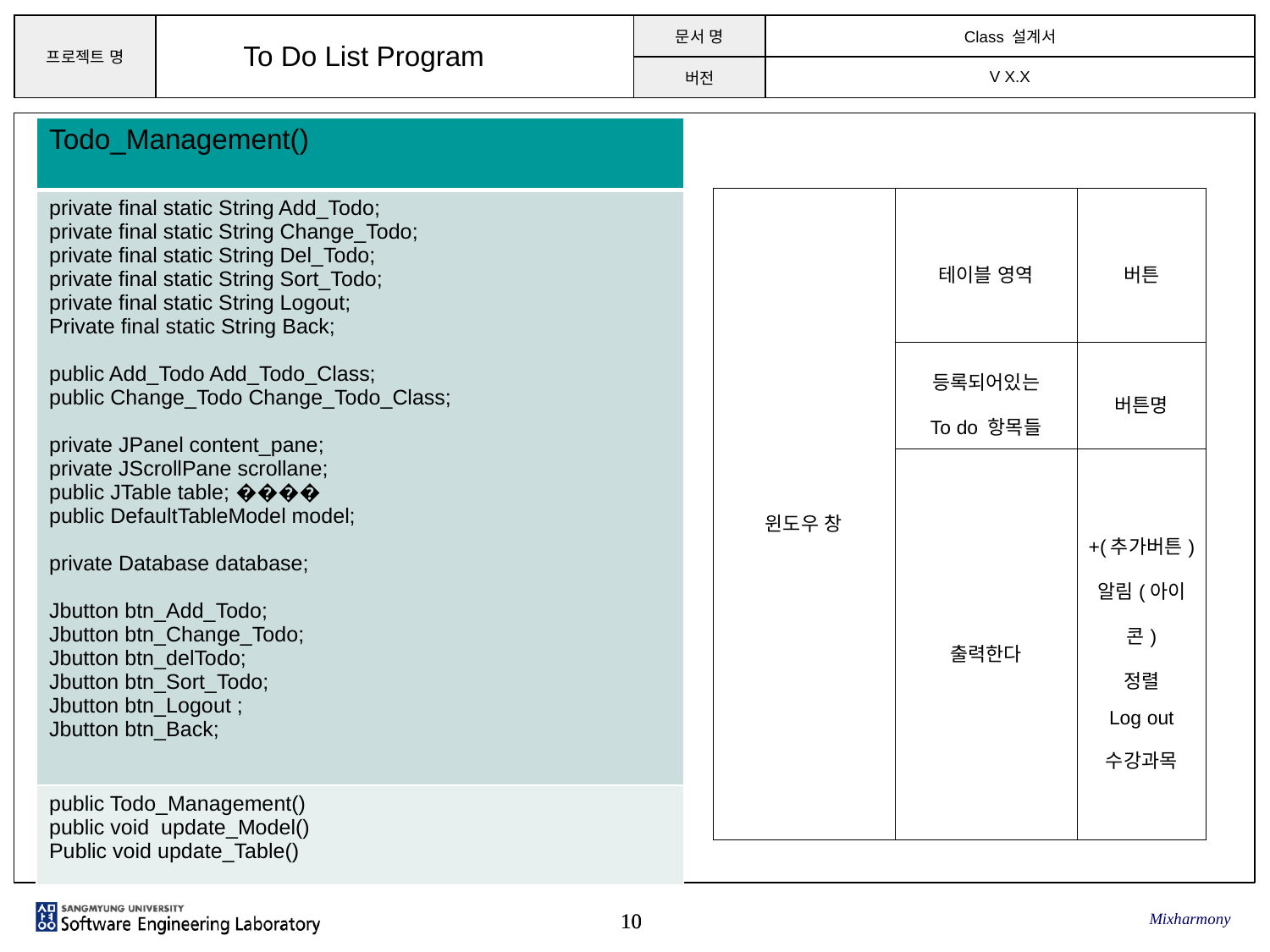

To Do List Program
| Todo\_Management() |
| --- |
| private final static String Add\_Todo; private final static String Change\_Todo; private final static String Del\_Todo; private final static String Sort\_Todo; private final static String Logout; Private final static String Back; public Add\_Todo Add\_Todo\_Class; public Change\_Todo Change\_Todo\_Class; private JPanel content\_pane; private JScrollPane scrollane; public JTable table; ���� public DefaultTableModel model; private Database database; Jbutton btn\_Add\_Todo; Jbutton btn\_Change\_Todo; Jbutton btn\_delTodo; Jbutton btn\_Sort\_Todo; Jbutton btn\_Logout ; Jbutton btn\_Back; |
| public Todo\_Management() public void update\_Model() Public void update\_Table() |
| 윈도우 창 | 테이블 영역 | 버튼 |
| --- | --- | --- |
|  | 등록되어있는 To do 항목들 | 버튼명 |
|  | 출력한다 | +(추가버튼) 알림(아이콘) 정렬 Log out 수강과목 |
Mixharmony